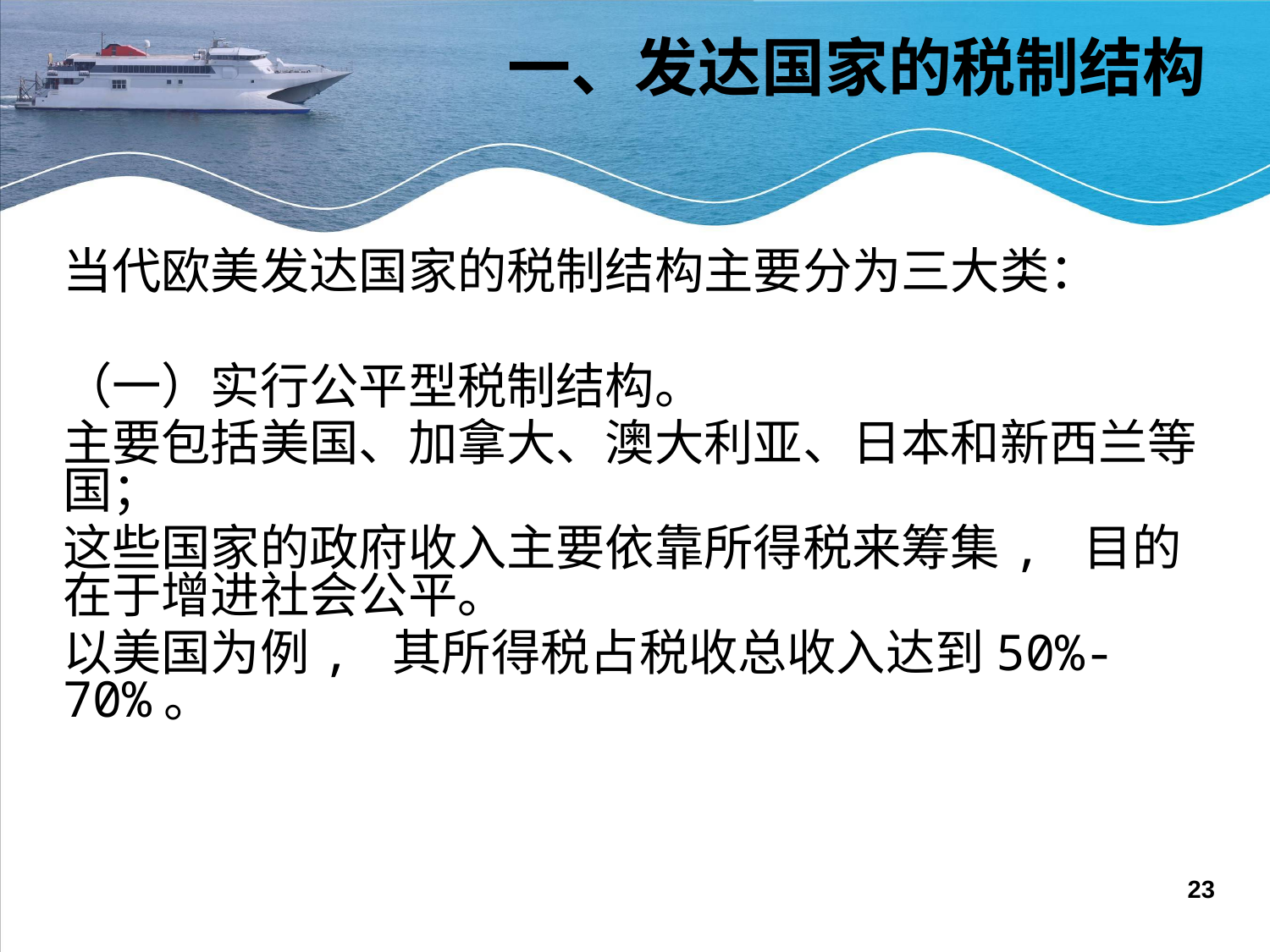

当代欧美发达国家的税制结构主要分为三大类：

（一）实行公平型税制结构。
主要包括美国、加拿大、澳大利亚、日本和新西兰等国；
这些国家的政府收入主要依靠所得税来筹集, 目的在于增进社会公平。
以美国为例, 其所得税占税收总收入达到50%-70%。
一、发达国家的税制结构
23